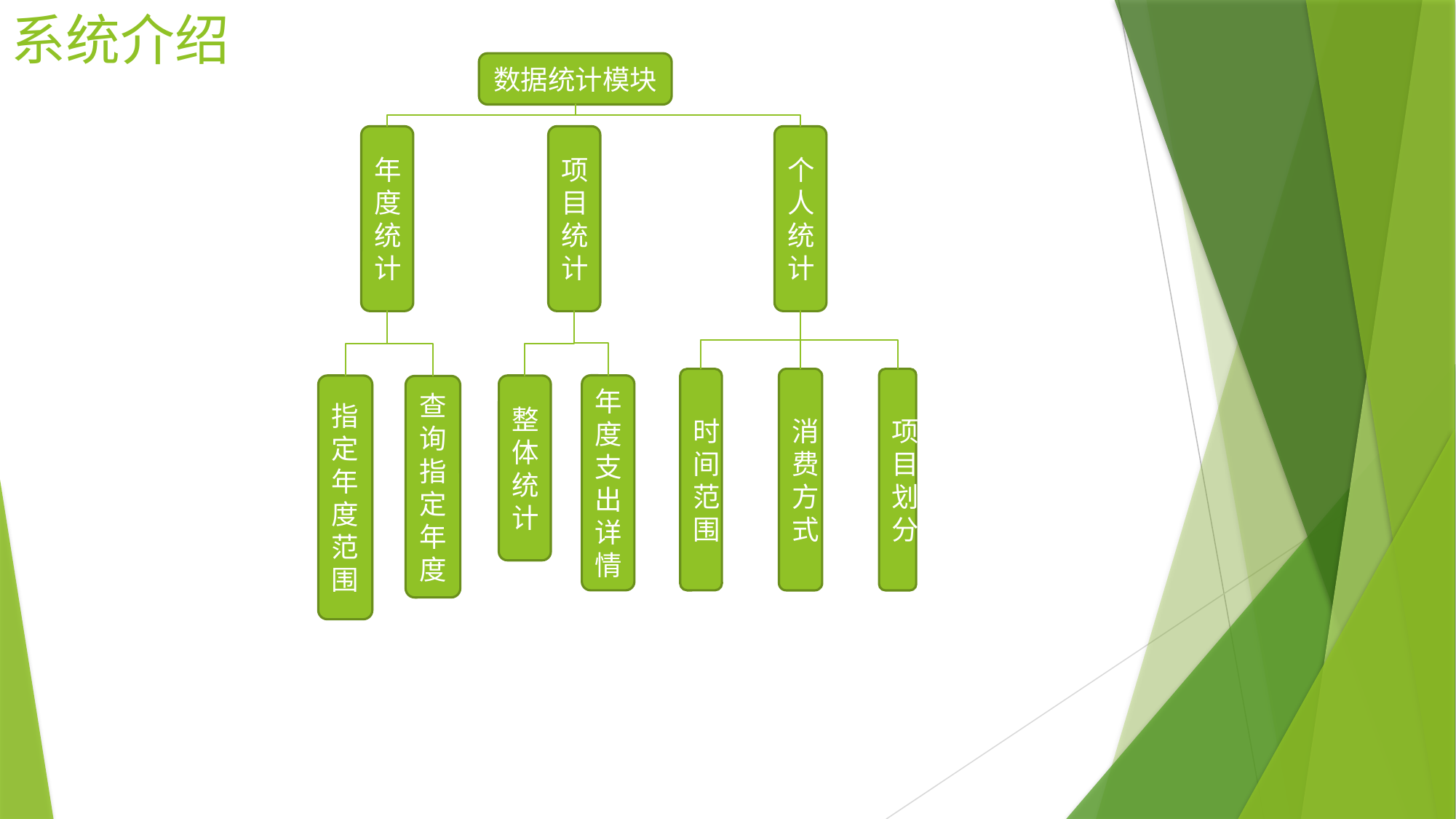

# 系统介绍
数据统计模块
年度统计
项目统计
个人统计
时间范围
消费方式
项目划分
年度支出详情
指定年度范围
整体统计
查询指定年度